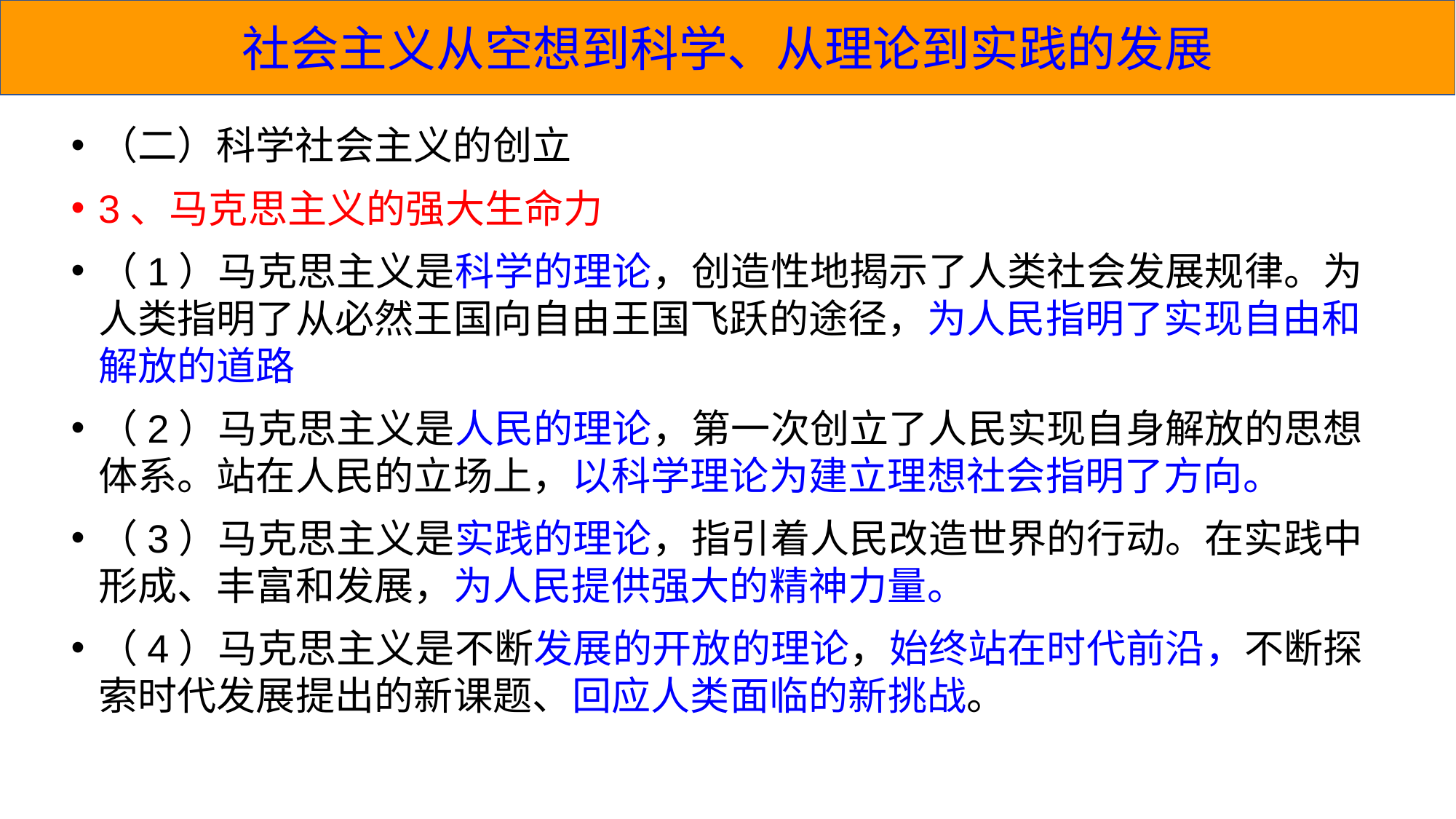

社会主义从空想到科学、从理论到实践的发展
（二）科学社会主义的创立
3、马克思主义的强大生命力
（1）马克思主义是科学的理论，创造性地揭示了人类社会发展规律。为人类指明了从必然王国向自由王国飞跃的途径，为人民指明了实现自由和解放的道路
（2）马克思主义是人民的理论，第一次创立了人民实现自身解放的思想体系。站在人民的立场上，以科学理论为建立理想社会指明了方向。
（3）马克思主义是实践的理论，指引着人民改造世界的行动。在实践中形成、丰富和发展，为人民提供强大的精神力量。
（4）马克思主义是不断发展的开放的理论，始终站在时代前沿，不断探索时代发展提出的新课题、回应人类面临的新挑战。